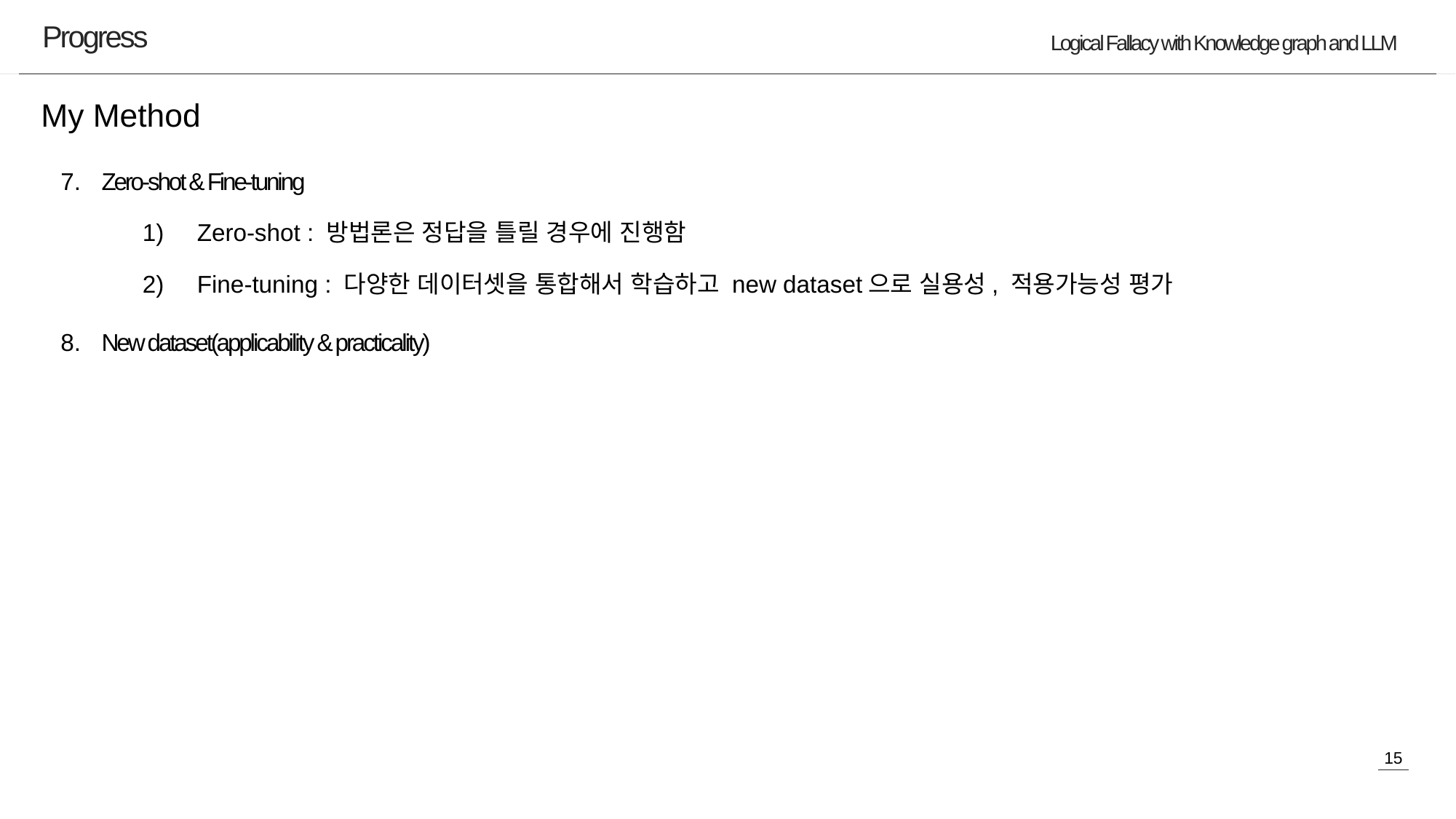

Progress
My Method
Zero-shot & Fine-tuning
Zero-shot : 방법론은 정답을 틀릴 경우에 진행함
Fine-tuning : 다양한 데이터셋을 통합해서 학습하고 new dataset으로 실용성, 적용가능성 평가
New dataset(applicability & practicality)